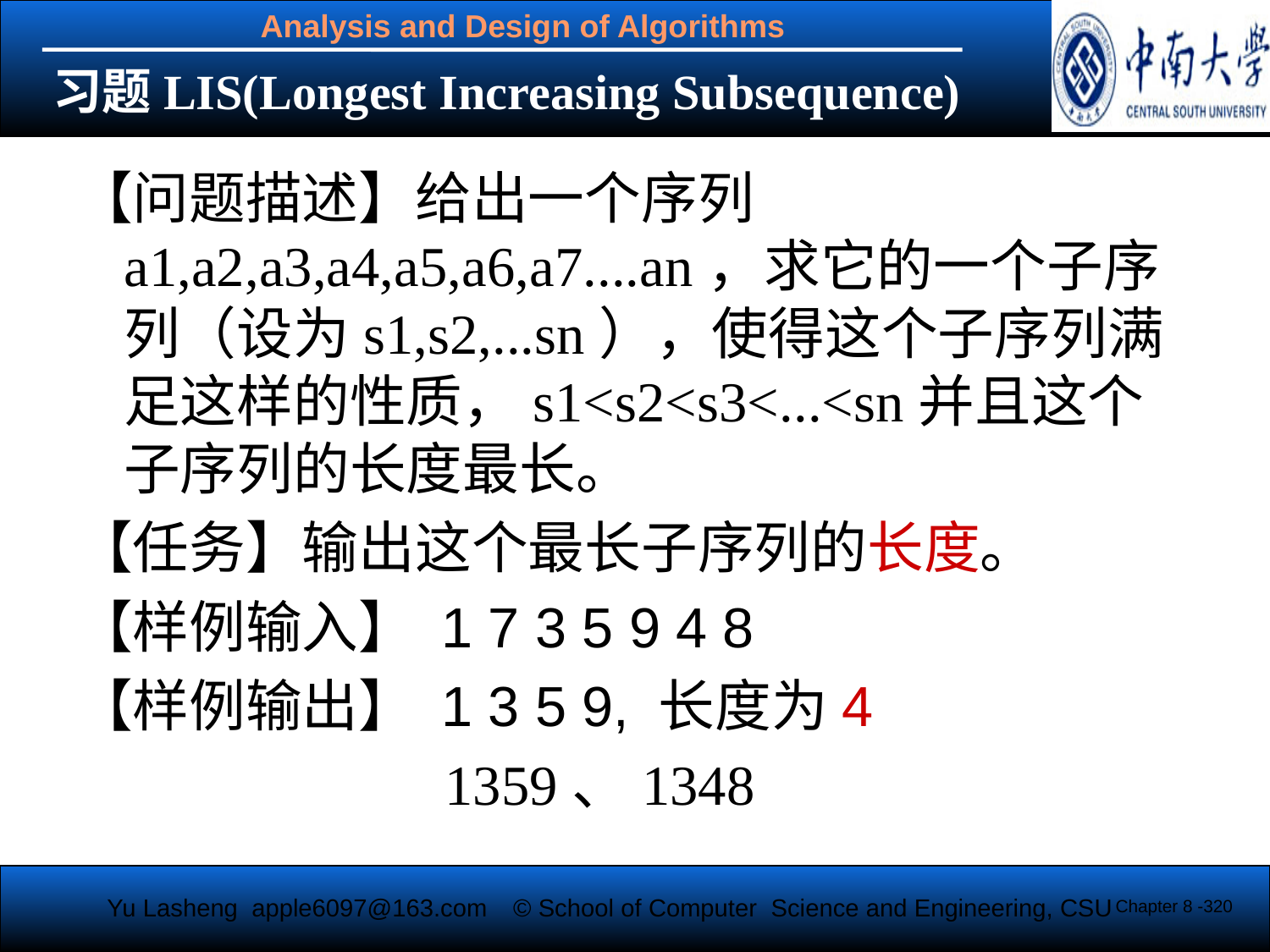

# 习题LIS(Longest Increasing Subsequence)
【问题描述】给出一个序列a1,a2,a3,a4,a5,a6,a7....an，求它的一个子序列（设为s1,s2,...sn），使得这个子序列满足这样的性质，s1<s2<s3<...<sn并且这个子序列的长度最长。
【任务】输出这个最长子序列的长度。
【样例输入】 1 7 3 5 9 4 8
【样例输出】 1 3 5 9, 长度为4
                          1359、1348
Chapter 8 -320